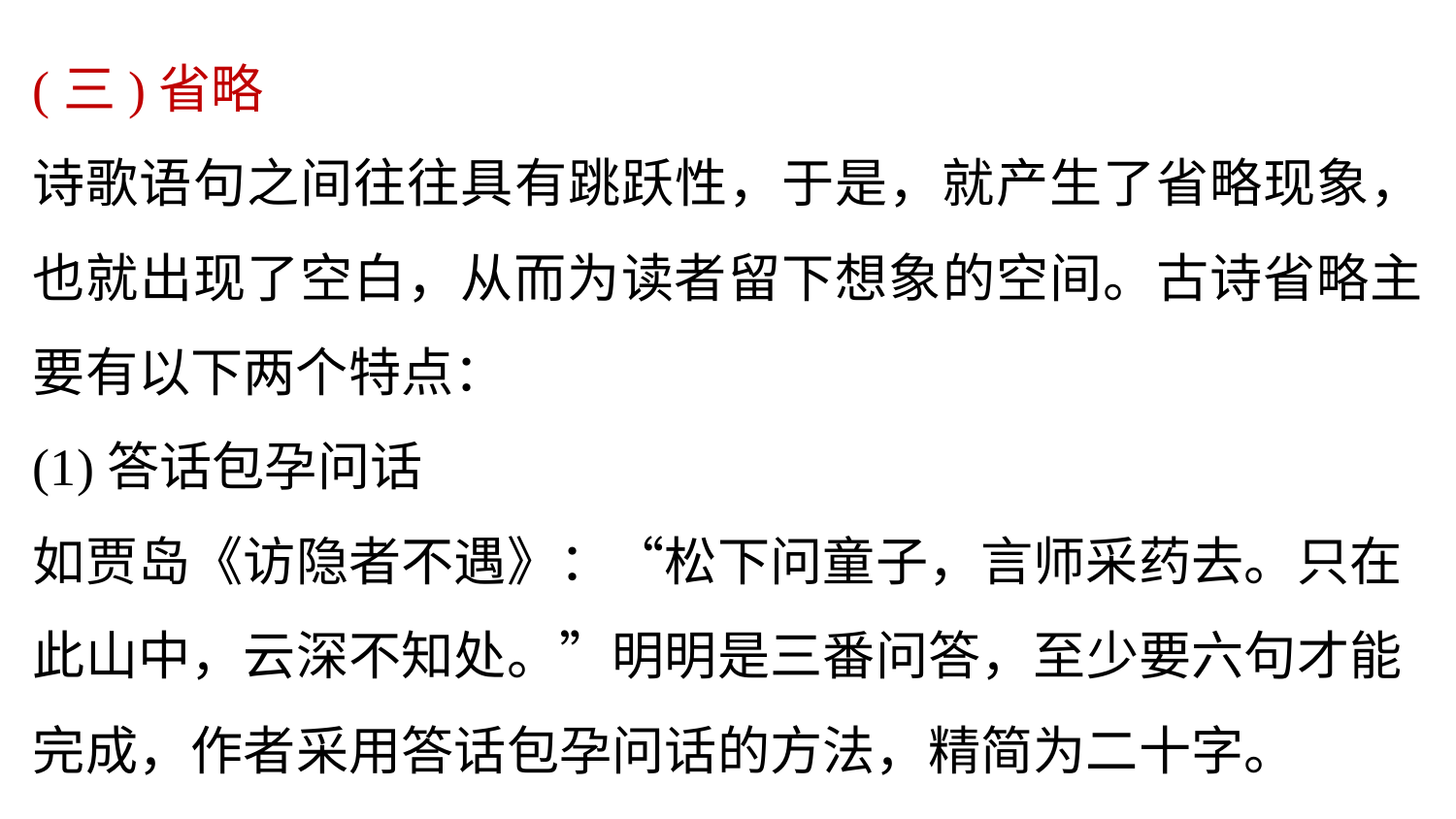

(三)省略
诗歌语句之间往往具有跳跃性，于是，就产生了省略现象，也就出现了空白，从而为读者留下想象的空间。古诗省略主要有以下两个特点：
(1)答话包孕问话
如贾岛《访隐者不遇》：“松下问童子，言师采药去。只在此山中，云深不知处。”明明是三番问答，至少要六句才能完成，作者采用答话包孕问话的方法，精简为二十字。